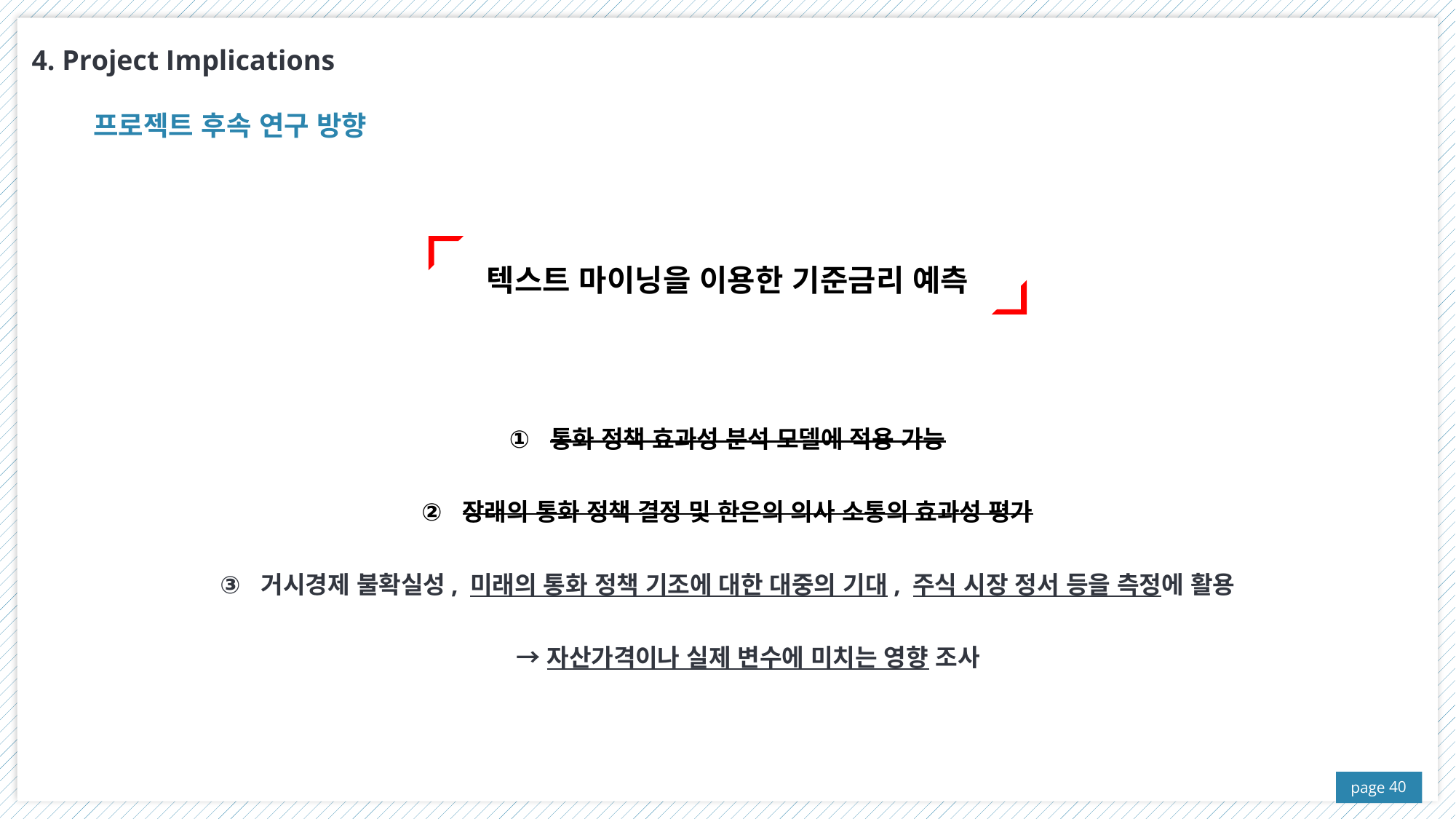

4. Project Implications
프로젝트 후속 연구 방향

텍스트 마이닝을 이용한 기준금리 예측

텍스트 마이닝을 이용한 금통위 의사록 분석

통화 정책 효과성 분석 모델에 적용 가능
장래의 통화 정책 결정 및 한은의 의사 소통의 효과성 평가
거시경제 불확실성, 미래의 통화 정책 기조에 대한 대중의 기대, 주식 시장 정서 등을 측정에 활용
→ 자산가격이나 실제 변수에 미치는 영향 조사
통화 정책 효과성 분석 모델에 적용 가능
장래의 통화 정책 결정 및 한은의 의사 소통의 효과성 평가
거시경제 불확실성, 미래의 통화 정책 기조에 대한 대중의 기대, 주식 시장 정서 등을 측정에 활용
→ 자산가격이나 실제 변수에 미치는 영향 조사
통화 정책 효과성 분석 모델에 적용 가능
장래의 통화 정책 결정 및 한은의 의사 소통의 효과성 평가
거시경제 불확실성, 미래의 통화 정책 기조에 대한 대중의 기대, 주식 시장 정서 등을 측정에 활용
→ 자산가격이나 실제 변수에 미치는 영향 조사
통화 정책 효과성 분석 모델에 적용 가능
장래의 통화 정책 결정 및 한은의 의사 소통의 효과성 평가
거시경제 불확실성, 미래의 통화 정책 기조에 대한 대중의 기대, 주식 시장 정서 등을 측정에 활용
→ 자산가격이나 실제 변수에 미치는 영향 조사
40